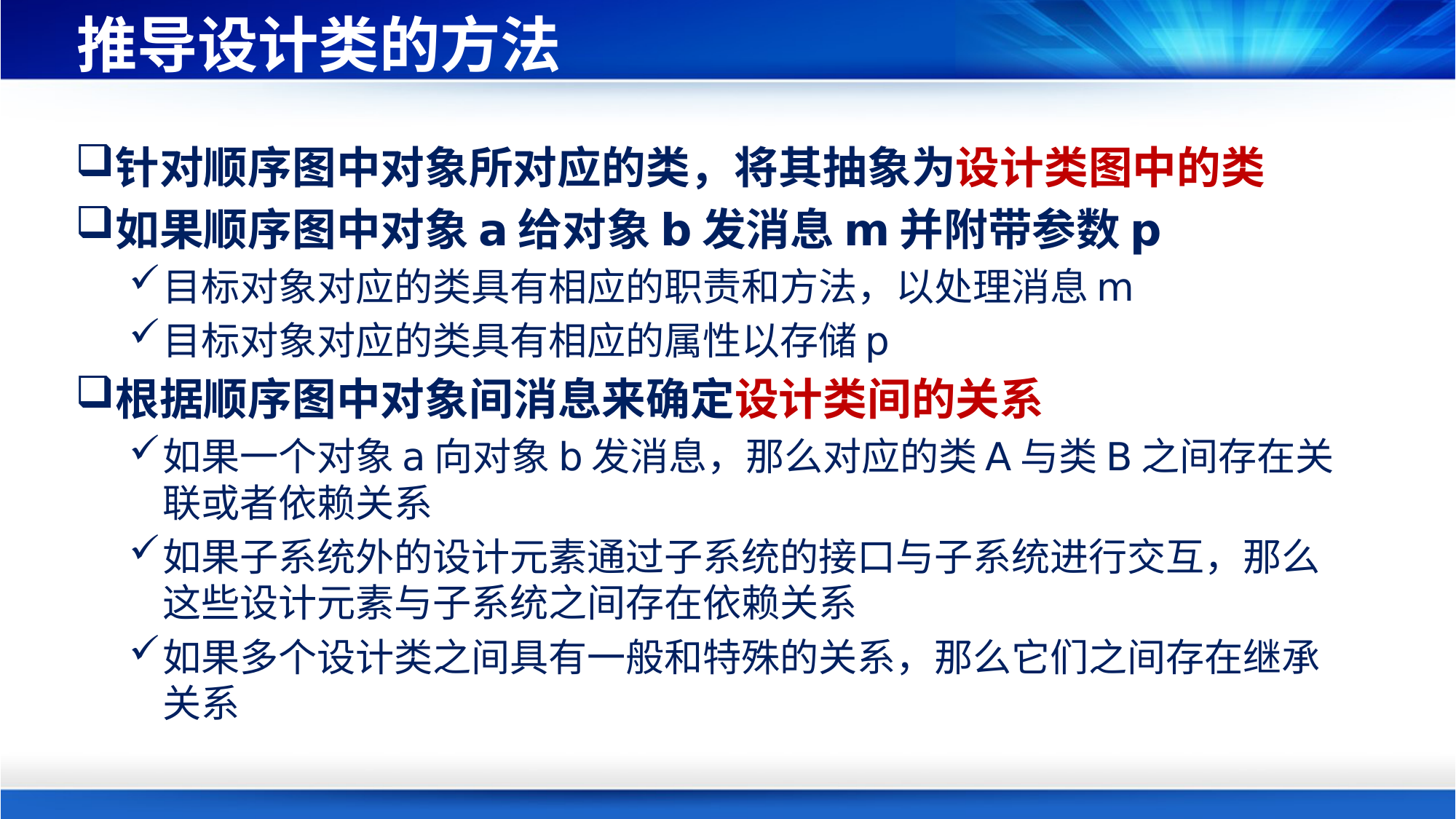

# 推导设计类的方法
针对顺序图中对象所对应的类，将其抽象为设计类图中的类
如果顺序图中对象a给对象b发消息m并附带参数p
目标对象对应的类具有相应的职责和方法，以处理消息m
目标对象对应的类具有相应的属性以存储p
根据顺序图中对象间消息来确定设计类间的关系
如果一个对象a向对象b发消息，那么对应的类A与类B之间存在关联或者依赖关系
如果子系统外的设计元素通过子系统的接口与子系统进行交互，那么这些设计元素与子系统之间存在依赖关系
如果多个设计类之间具有一般和特殊的关系，那么它们之间存在继承关系